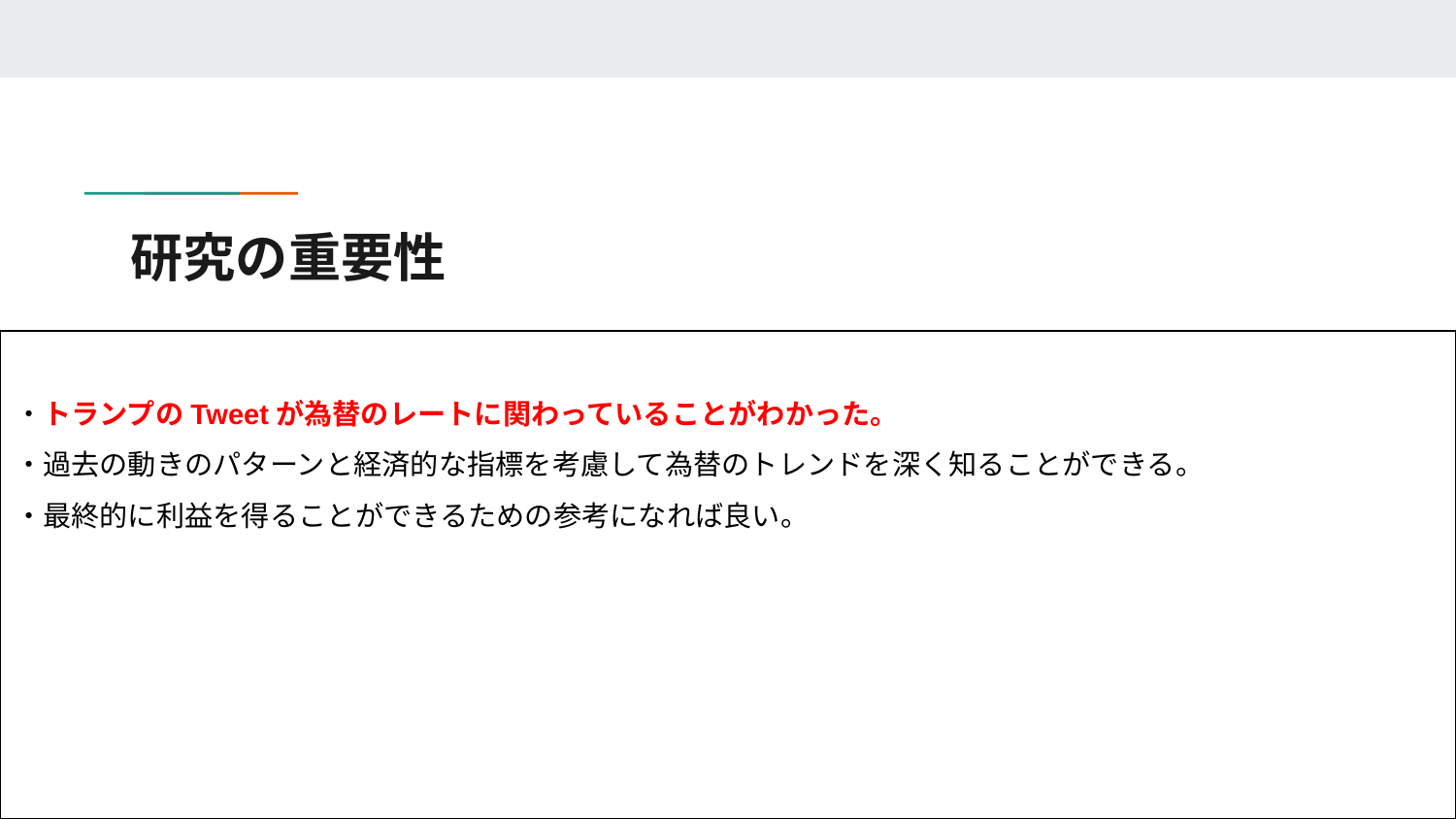

# 研究の重要性

・トランプのTweetが為替のレートに関わっていることがわかった。
・過去の動きのパターンと経済的な指標を考慮して為替のトレンドを深く知ることができる。
・最終的に利益を得ることができるための参考になれば良い。